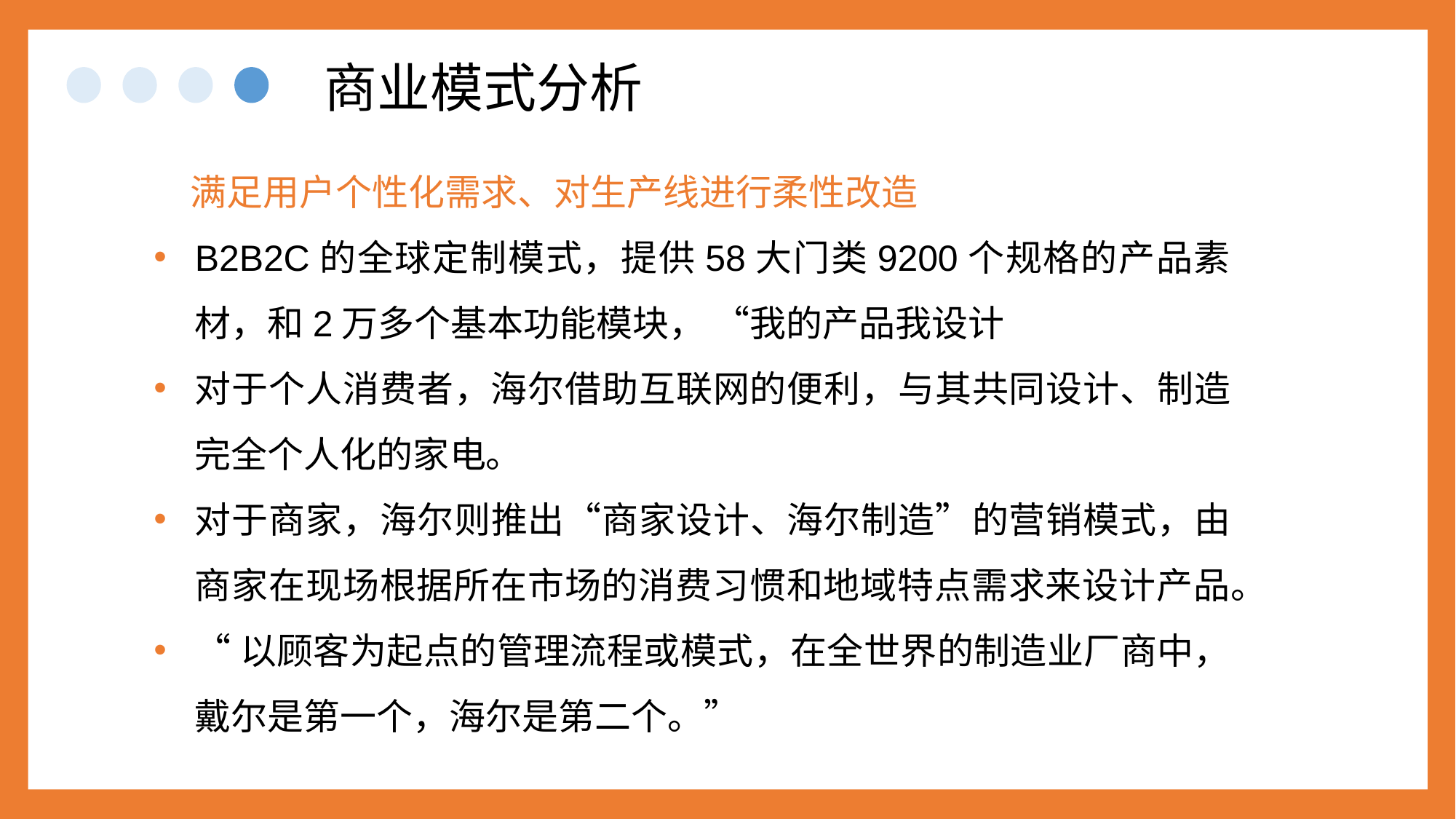

商业模式分析

满足用户个性化需求、对生产线进行柔性改造
B2B2C的全球定制模式，提供58大门类9200个规格的产品素材，和2万多个基本功能模块， “我的产品我设计
对于个人消费者，海尔借助互联网的便利，与其共同设计、制造完全个人化的家电。
对于商家，海尔则推出“商家设计、海尔制造”的营销模式，由商家在现场根据所在市场的消费习惯和地域特点需求来设计产品。
“以顾客为起点的管理流程或模式，在全世界的制造业厂商中，戴尔是第一个，海尔是第二个。”